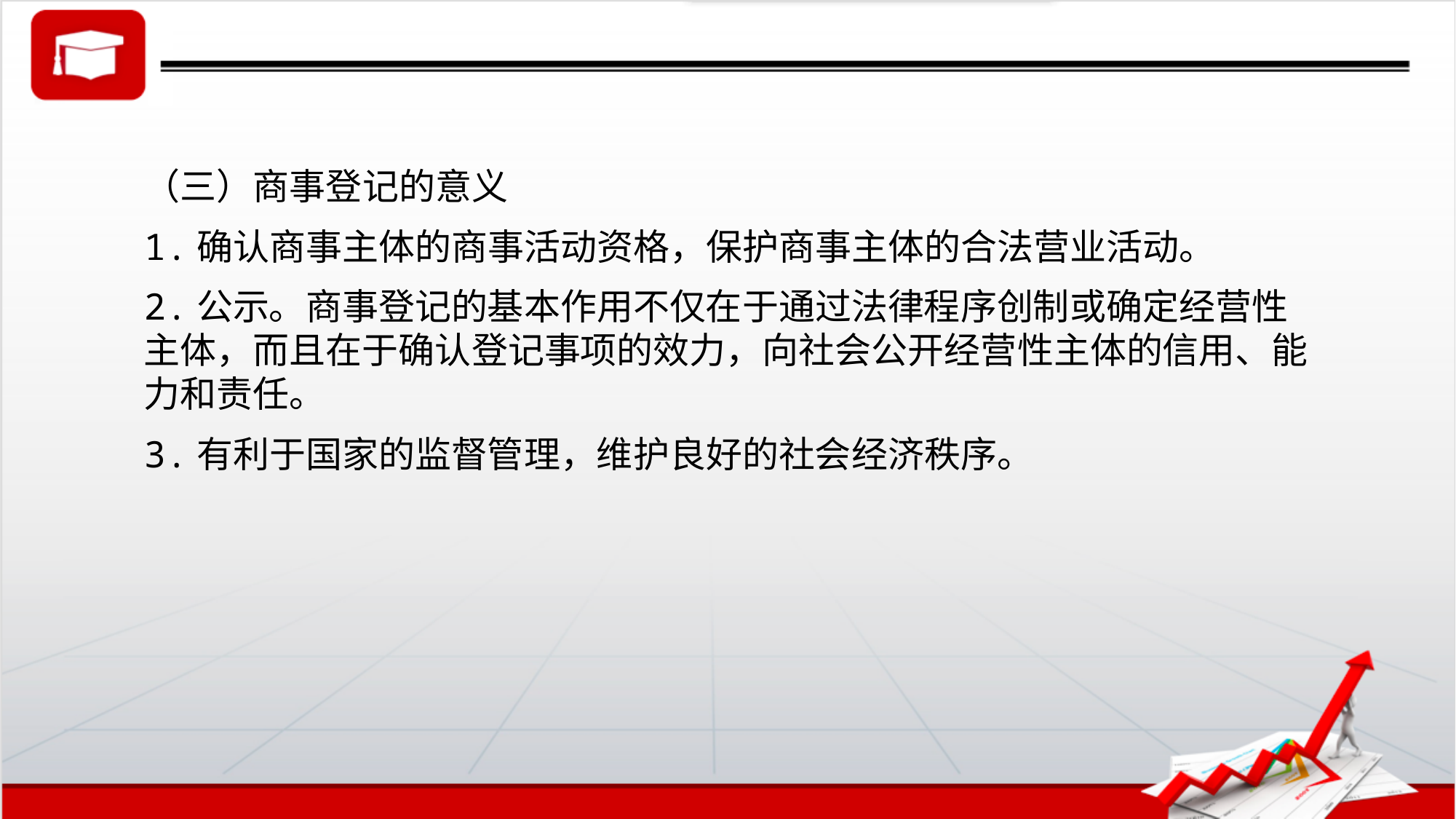

（三）商事登记的意义
1.确认商事主体的商事活动资格，保护商事主体的合法营业活动。
2.公示。商事登记的基本作用不仅在于通过法律程序创制或确定经营性主体，而且在于确认登记事项的效力，向社会公开经营性主体的信用、能力和责任。
3.有利于国家的监督管理，维护良好的社会经济秩序。